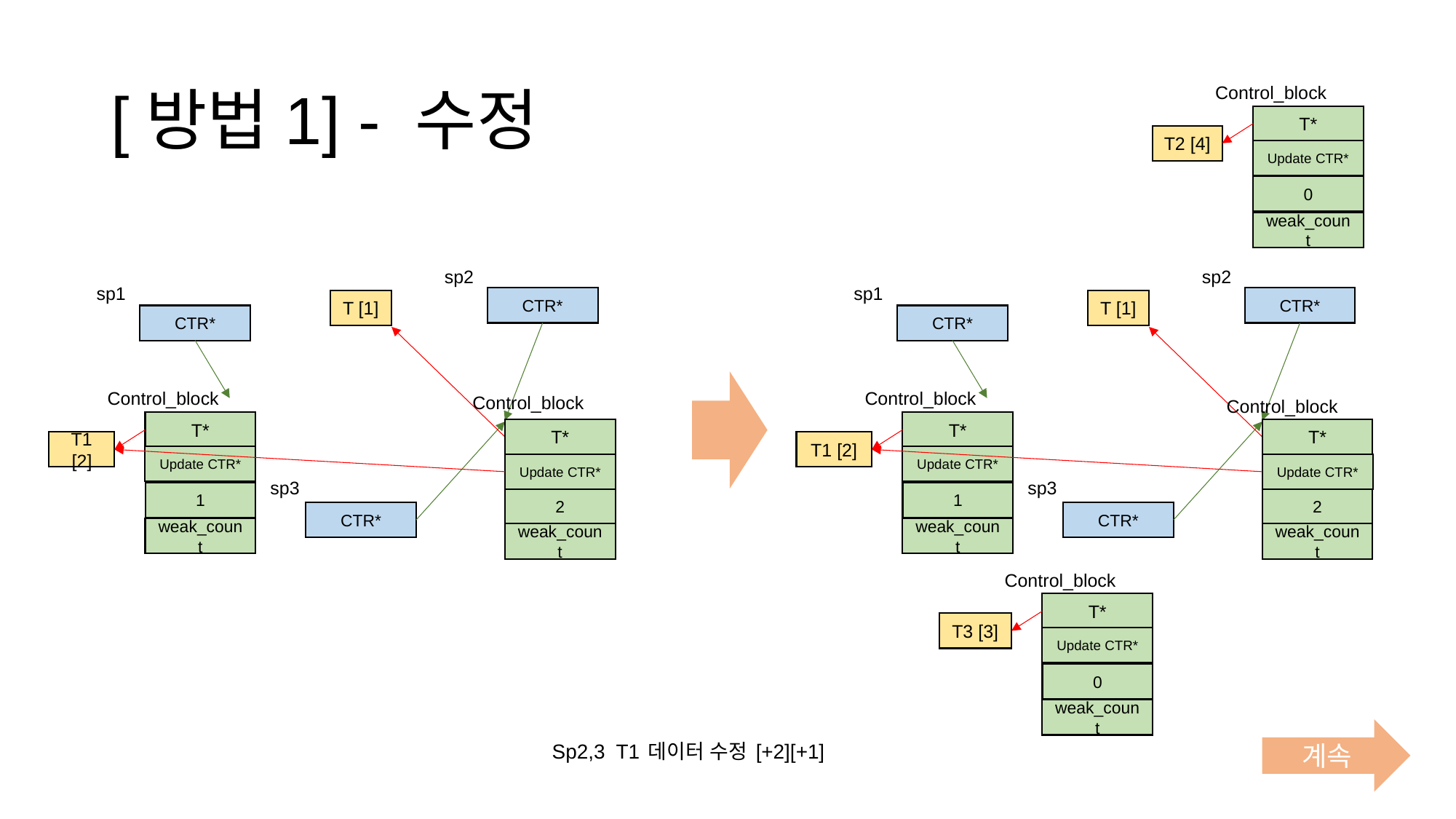

# [방법1] - 수정
Control_block
T*
Update CTR*
0
weak_count
T2 [4]
sp2
CTR*
sp1
CTR*
T [1]
Control_block
T*
Update CTR*
2
weak_count
sp3
CTR*
sp2
CTR*
sp1
CTR*
T [1]
Control_block
T*
Update CTR*
2
weak_count
sp3
CTR*

Control_block
T*
Update CTR*
1
weak_count
T1 [2]
Control_block
T*
Update CTR*
1
weak_count
T1 [2]
Control_block
T*
Update CTR*
0
weak_count
T3 [3]
계속
Sp2,3  T1 데이터 수정 [+2][+1]